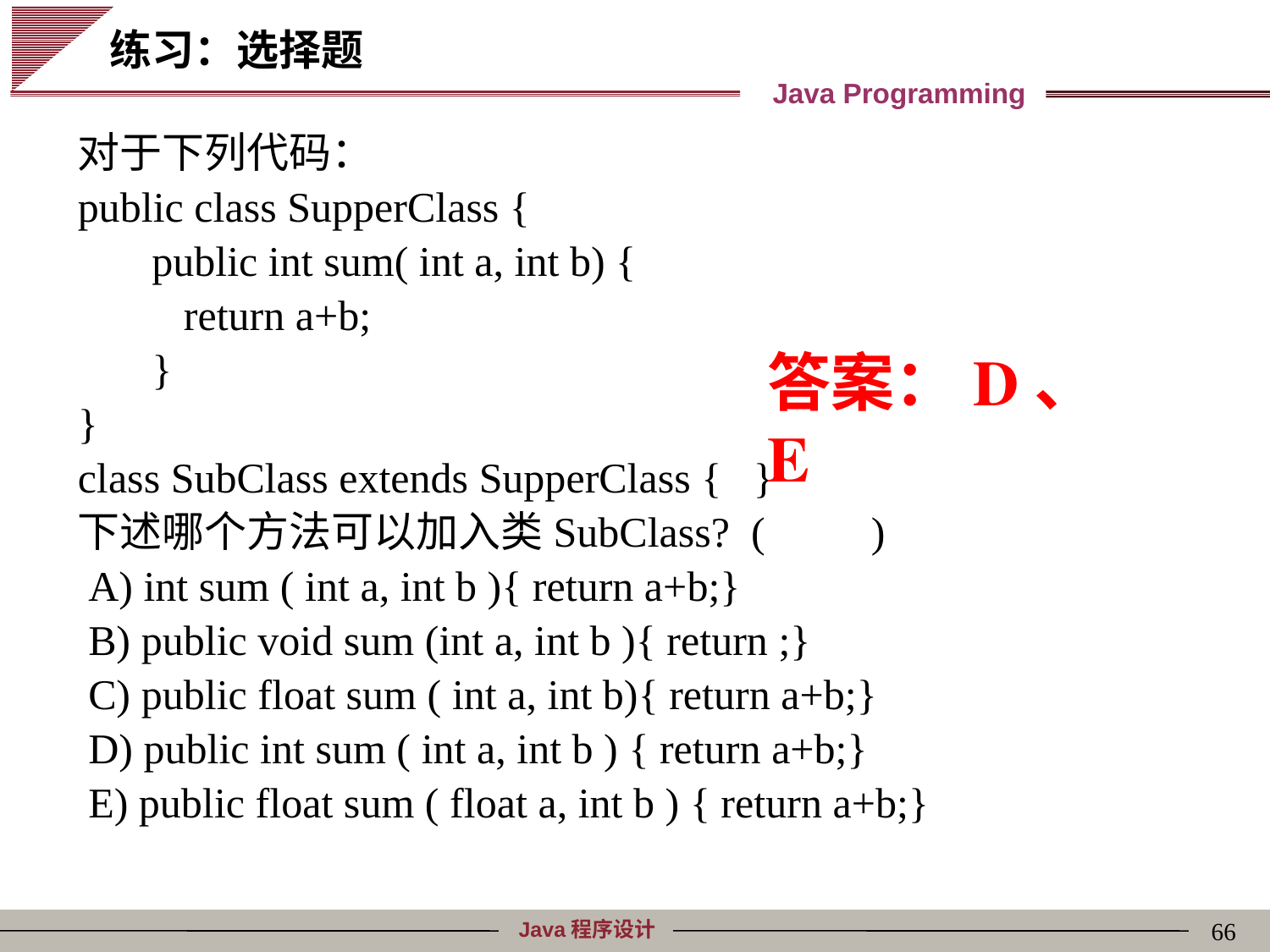

练习：选择题
对于下列代码：
public class SupperClass {
       public int sum( int a, int b) {
          return a+b;
       }
}
class SubClass extends SupperClass {   }
下述哪个方法可以加入类SubClass?  (          )
 A) int sum ( int a, int b ){ return a+b;}
 B) public void sum (int a, int b ){ return ;}
 C) public float sum ( int a, int b){ return a+b;}
 D) public int sum ( int a, int b ) { return a+b;}
 E) public float sum ( float a, int b ) { return a+b;}
答案：D、E